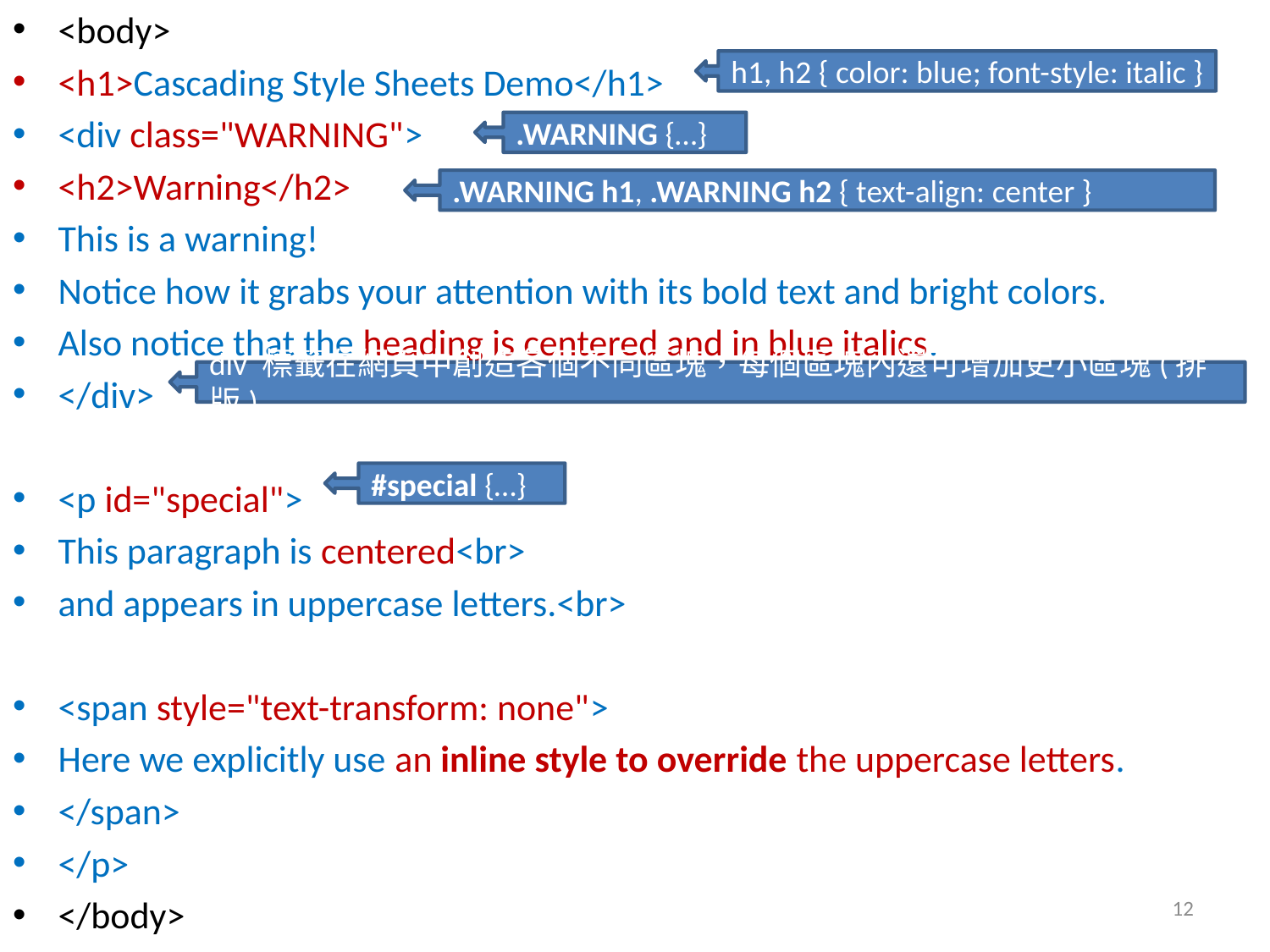

<body>
<h1>Cascading Style Sheets Demo</h1>
<div class="WARNING">
<h2>Warning</h2>
This is a warning!
Notice how it grabs your attention with its bold text and bright colors.
Also notice that the heading is centered and in blue italics.
</div>

<p id="special">
This paragraph is centered<br>
and appears in uppercase letters.<br>

<span style="text-transform: none">
Here we explicitly use an inline style to override the uppercase letters.
</span>
</p>
</body>
h1, h2 { color: blue; font-style: italic }
.WARNING {…}
.WARNING h1, .WARNING h2 { text-align: center }
div 標籤在網頁中創造各個不同區塊，每個區塊內還可增加更小區塊(排版)
#special {…}
12